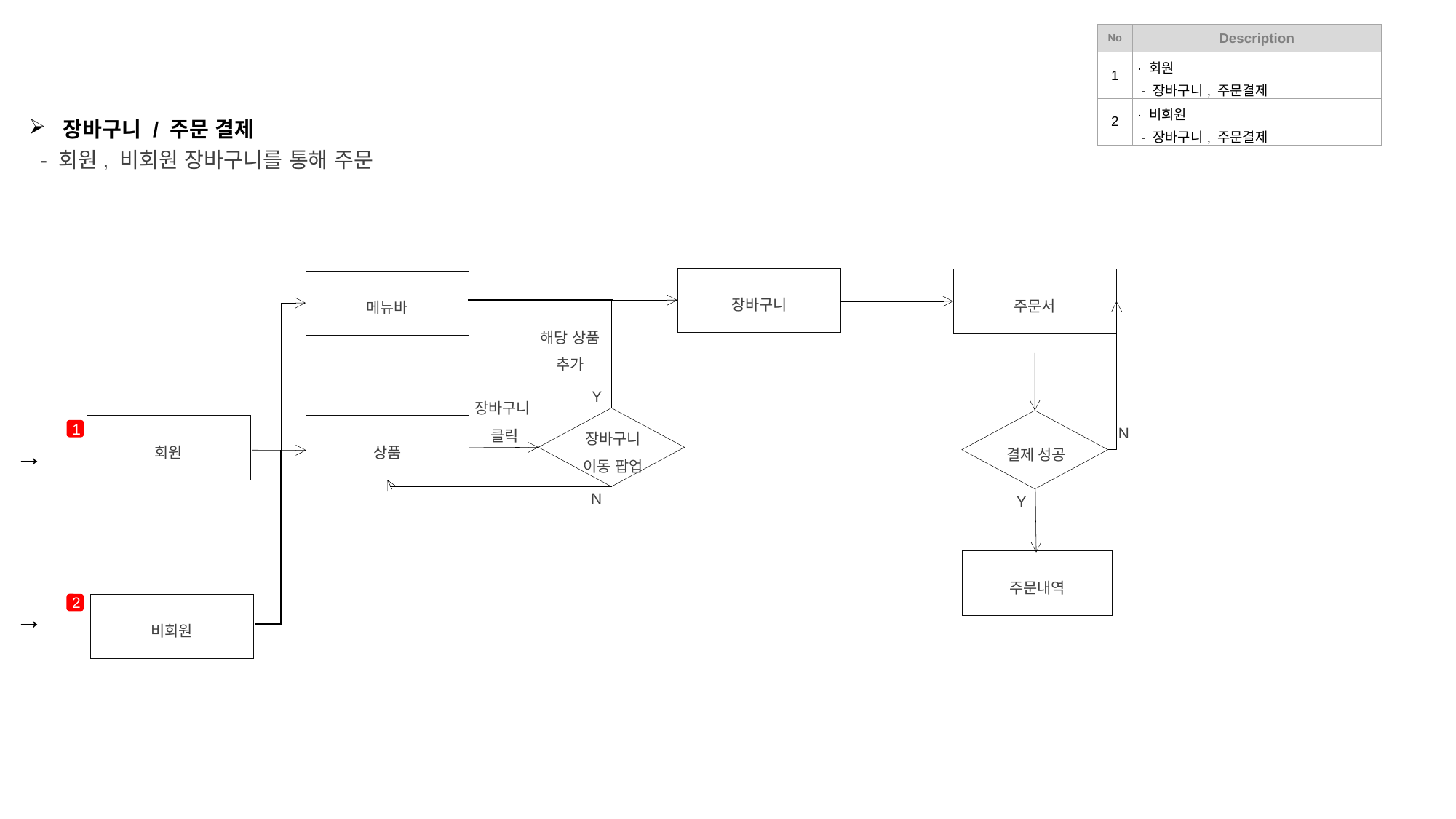

| No | Description |
| --- | --- |
| 1 | ∙ 회원 - 장바구니, 주문결제 |
| 2 | ∙ 비회원 - 장바구니, 주문결제 |
장바구니 / 주문 결제
- 회원, 비회원 장바구니를 통해 주문
장바구니
주문서
메뉴바
해당 상품
추가

Y
장바구니
클릭

장바구니
이동 팝업

결제 성공
회원
상품
N
1
→
N
Y
주문내역
2
비회원
→